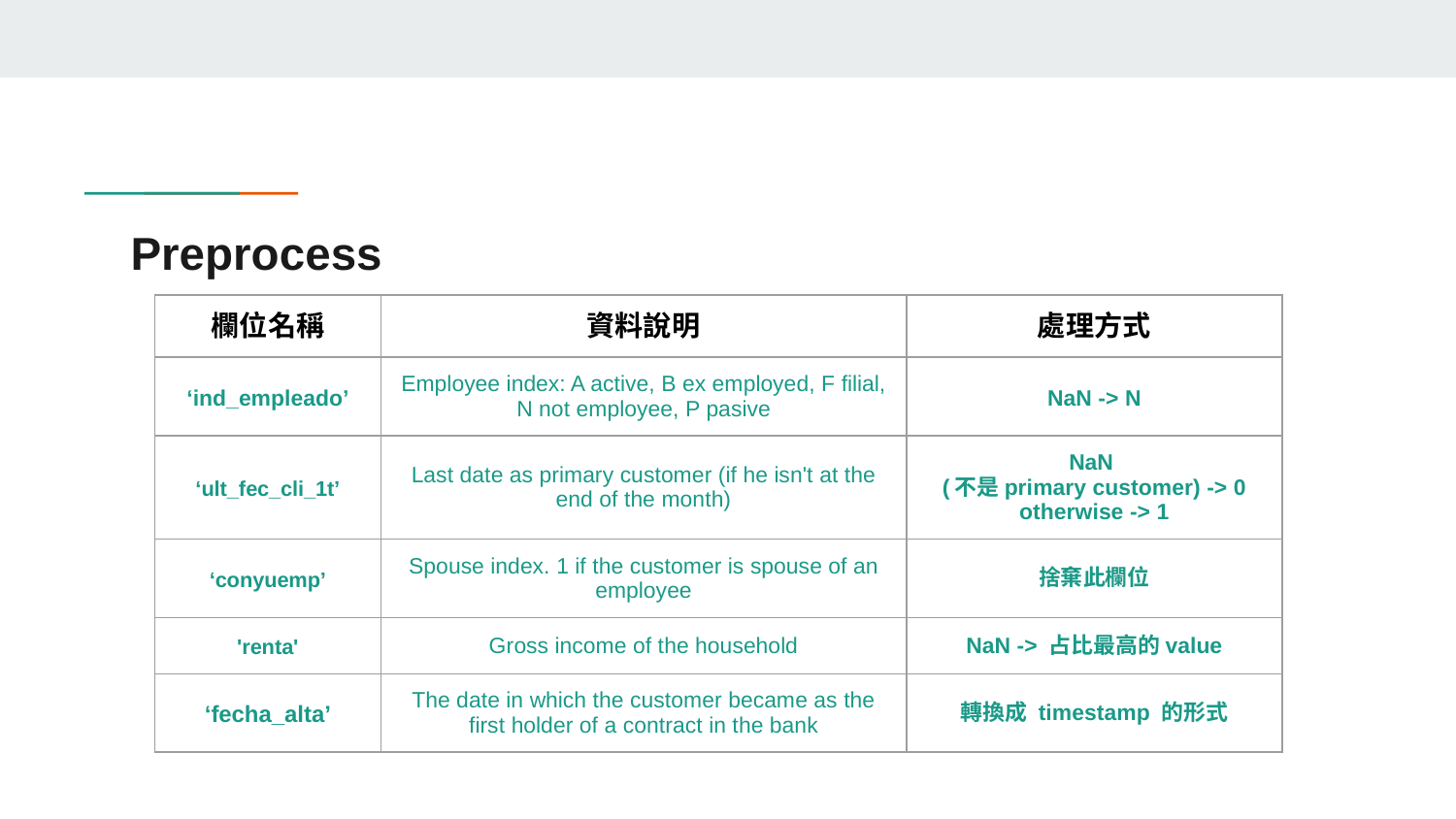

# Preprocess
| 欄位名稱 | 資料說明 | 處理方式 |
| --- | --- | --- |
| ‘ind\_empleado’ | Employee index: A active, B ex employed, F filial, N not employee, P pasive | NaN -> N |
| ‘ult\_fec\_cli\_1t’ | Last date as primary customer (if he isn't at the end of the month) | NaN (不是primary customer) -> 0 otherwise -> 1 |
| ‘conyuemp’ | Spouse index. 1 if the customer is spouse of an employee | 捨棄此欄位 |
| 'renta' | Gross income of the household | NaN -> 占比最高的value |
| ‘fecha\_alta’ | The date in which the customer became as the first holder of a contract in the bank | 轉換成 timestamp 的形式 |